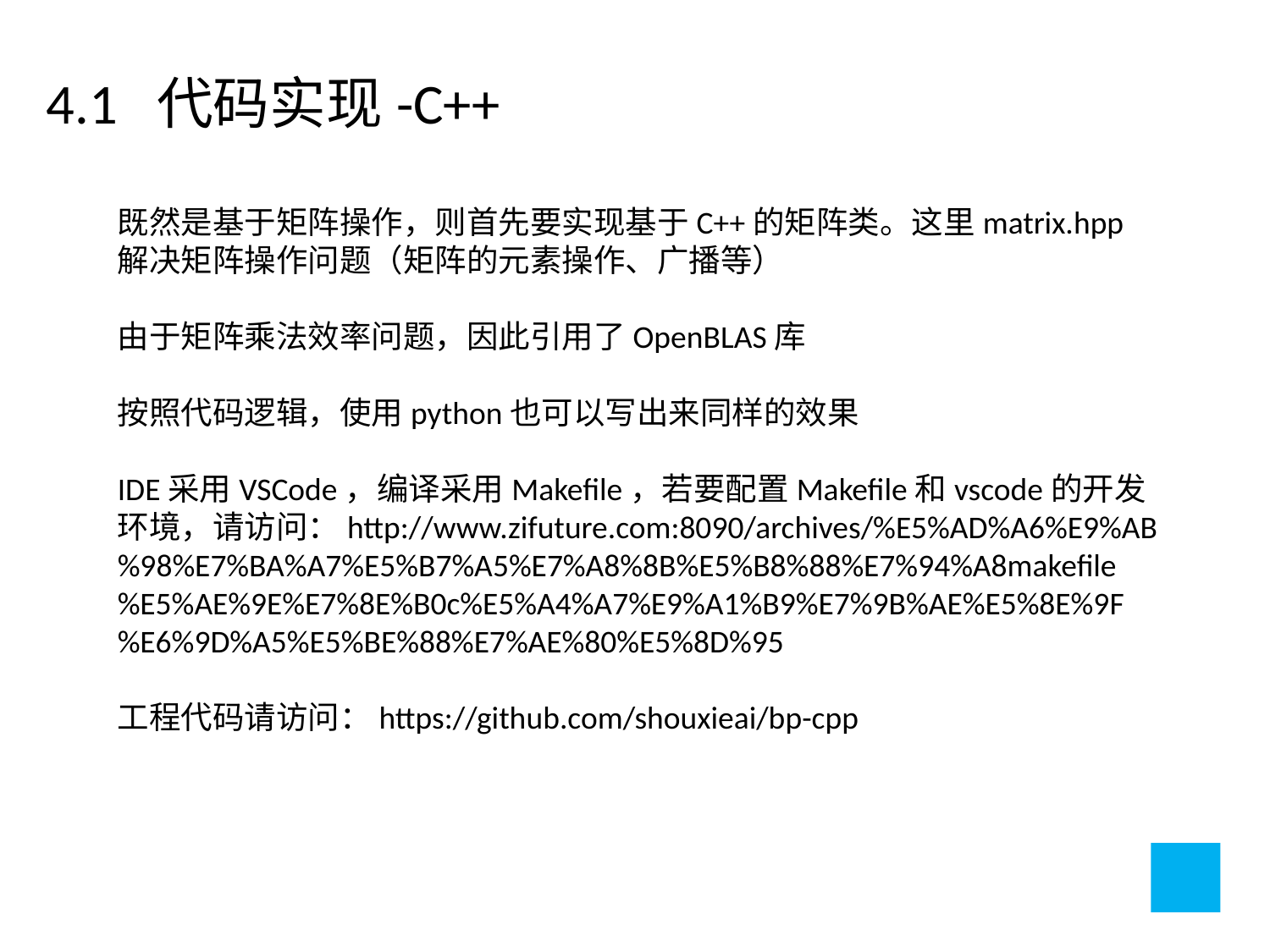

4.1  代码实现-C++
既然是基于矩阵操作，则首先要实现基于C++的矩阵类。这里matrix.hpp解决矩阵操作问题（矩阵的元素操作、广播等）

由于矩阵乘法效率问题，因此引用了OpenBLAS库

按照代码逻辑，使用python也可以写出来同样的效果

IDE采用VSCode，编译采用Makefile，若要配置Makefile和vscode的开发环境，请访问：http://www.zifuture.com:8090/archives/%E5%AD%A6%E9%AB%98%E7%BA%A7%E5%B7%A5%E7%A8%8B%E5%B8%88%E7%94%A8makefile%E5%AE%9E%E7%8E%B0c%E5%A4%A7%E9%A1%B9%E7%9B%AE%E5%8E%9F%E6%9D%A5%E5%BE%88%E7%AE%80%E5%8D%95

工程代码请访问：https://github.com/shouxieai/bp-cpp